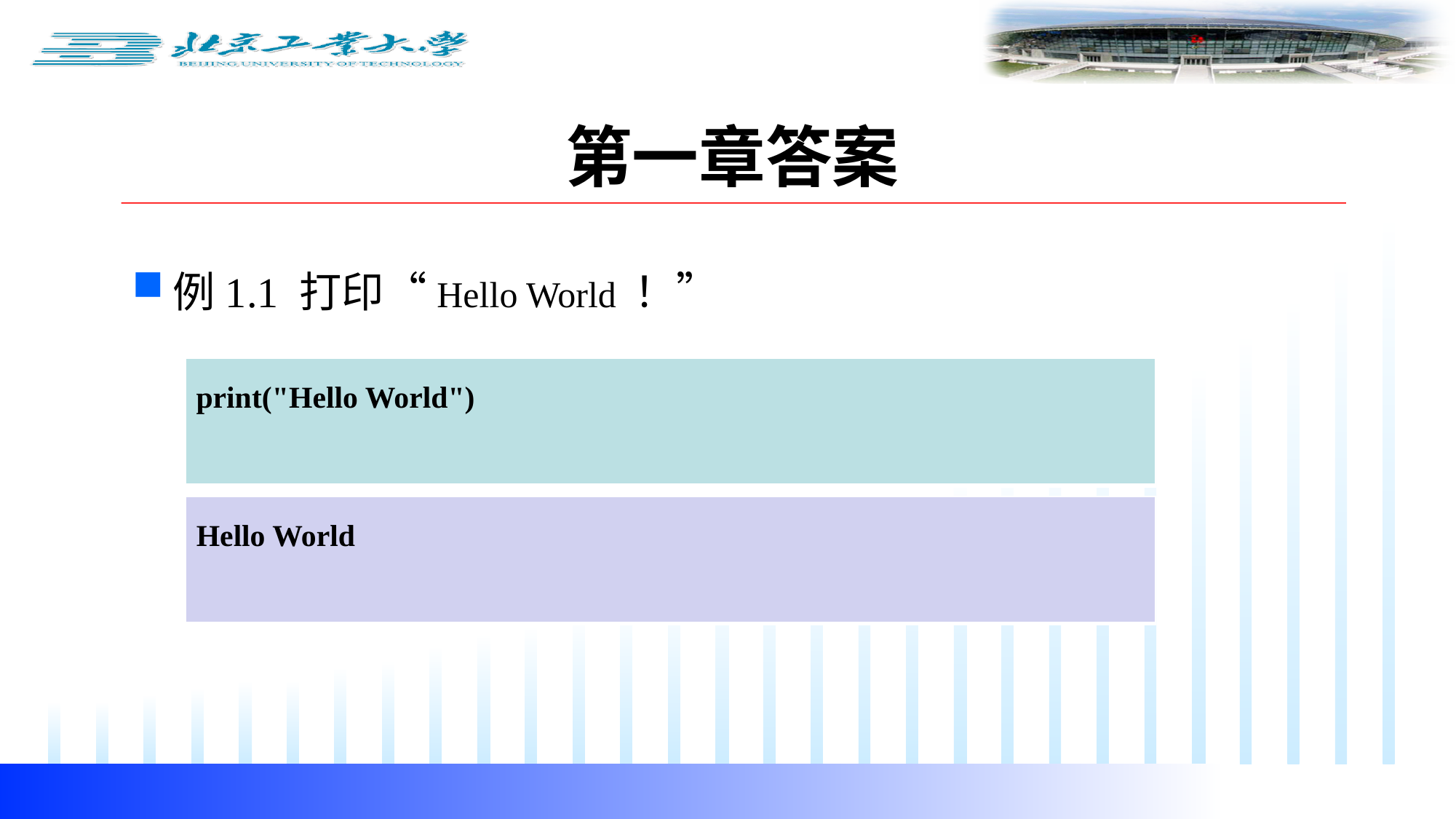

第一章答案
例1.1 打印“Hello World ！”

| print("Hello World") |
| --- |
| Hello World |
| --- |